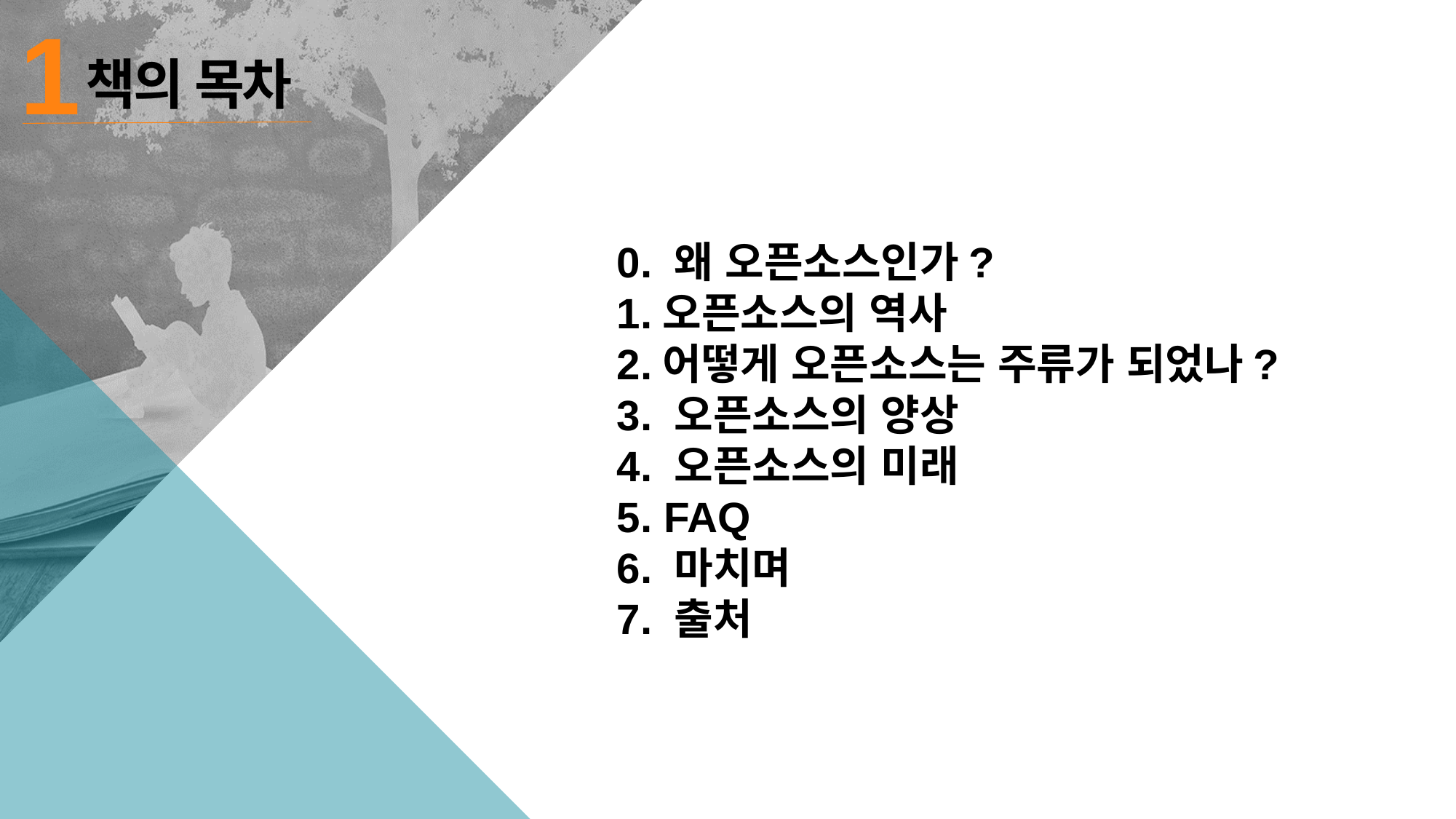

1
책의 목차
0. 왜 오픈소스인가?
1.오픈소스의 역사
2.어떻게 오픈소스는 주류가 되었나?
3. 오픈소스의 양상
4. 오픈소스의 미래
5. FAQ
6. 마치며
7. 출처